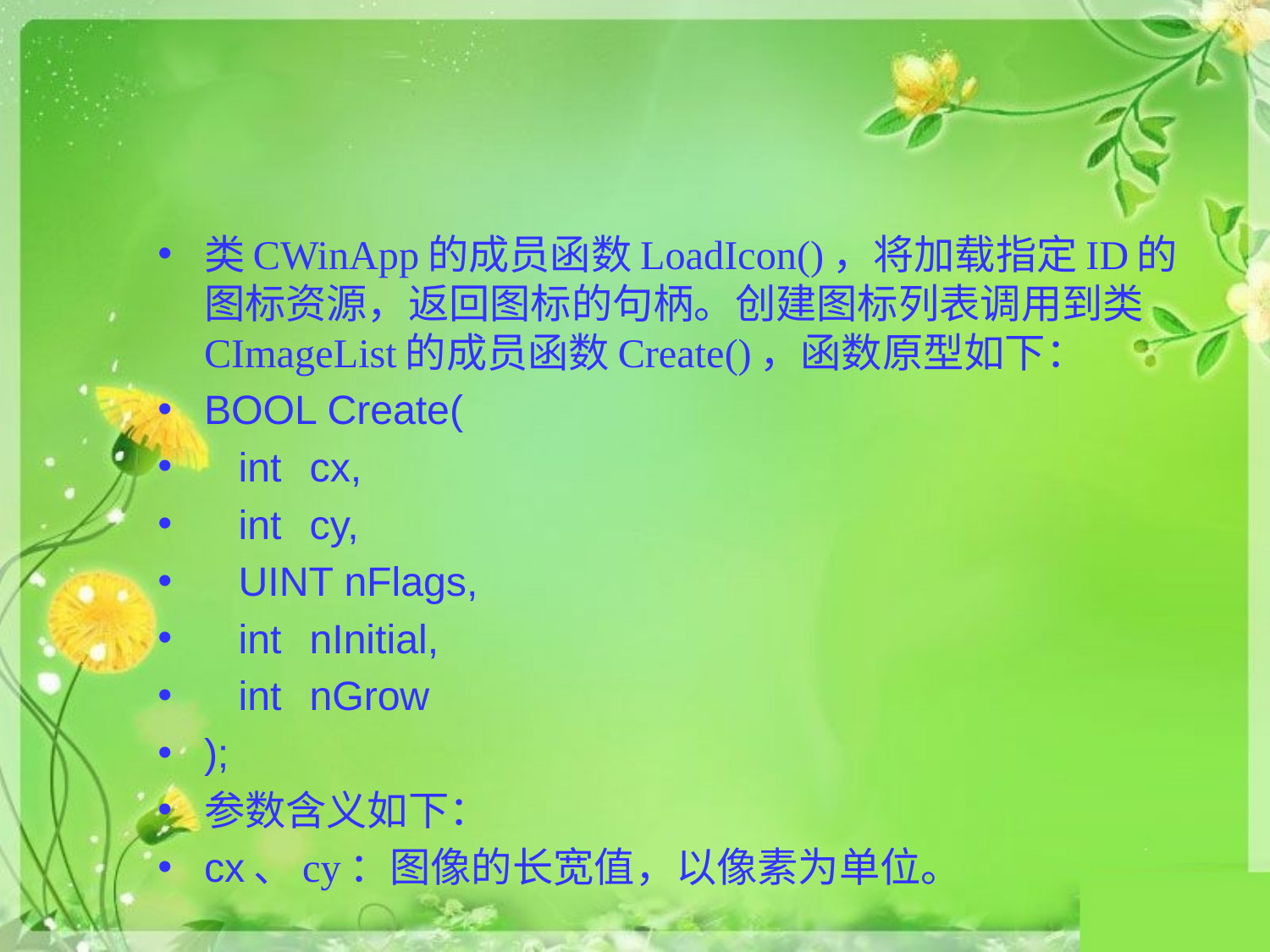

#
类CWinApp的成员函数LoadIcon()，将加载指定ID的图标资源，返回图标的句柄。创建图标列表调用到类CImageList的成员函数Create()，函数原型如下：
BOOL Create(
   int 	cx,
   int 	cy,
   UINT nFlags,
   int 	nInitial,
   int 	nGrow
);
参数含义如下：
cx、cy：图像的长宽值，以像素为单位。